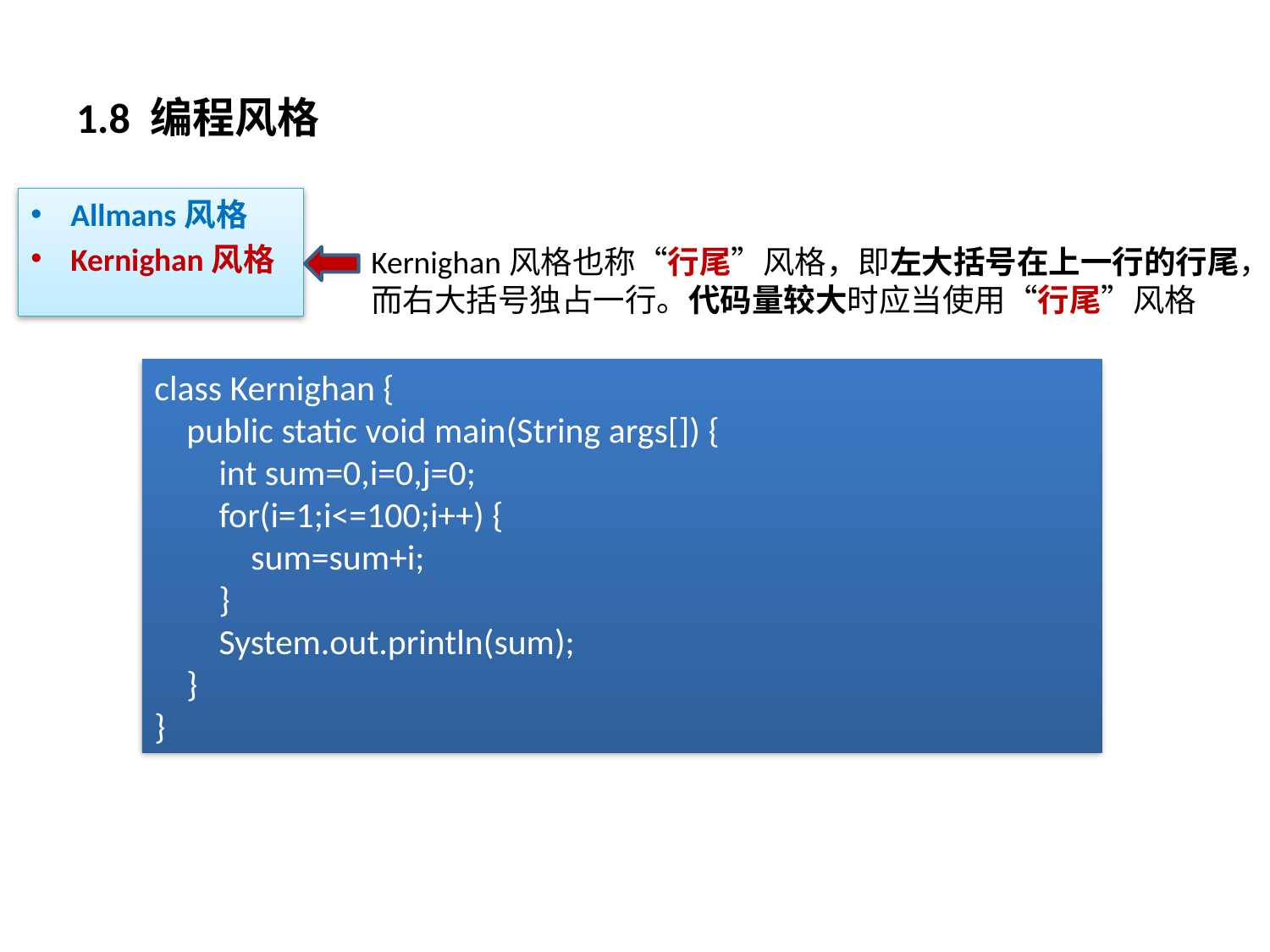

# 1.8 编程风格
Allmans风格
Kernighan风格

Kernighan风格也称“行尾”风格，即左大括号在上一行的行尾，而右大括号独占一行。代码量较大时应当使用“行尾”风格

class Kernighan {
    public static void main(String args[]) {
        int sum=0,i=0,j=0;
        for(i=1;i<=100;i++) {
            sum=sum+i;
        }
        System.out.println(sum);
    }
}